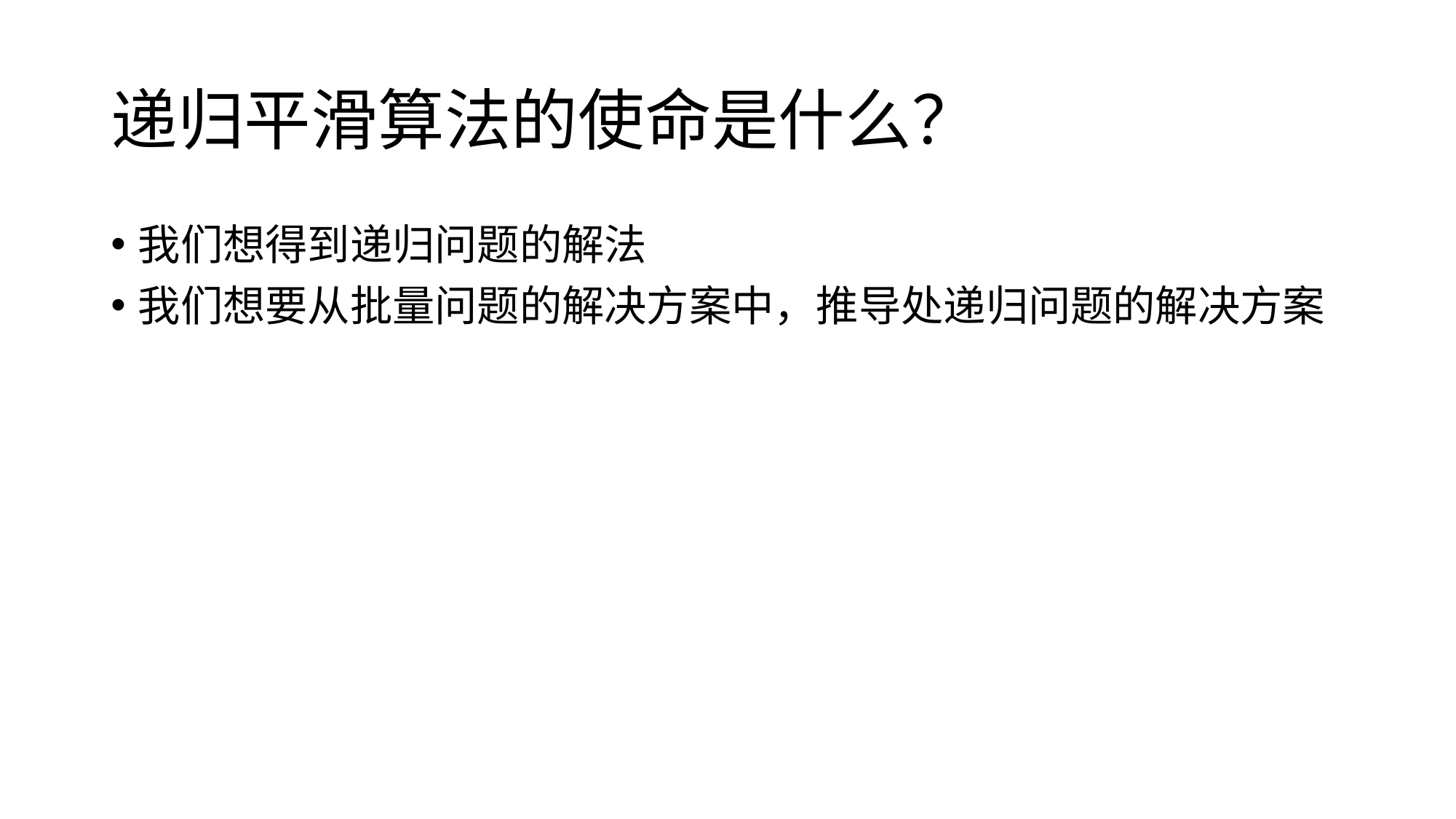

# 递归平滑算法的使命是什么？
我们想得到递归问题的解法
我们想要从批量问题的解决方案中，推导处递归问题的解决方案